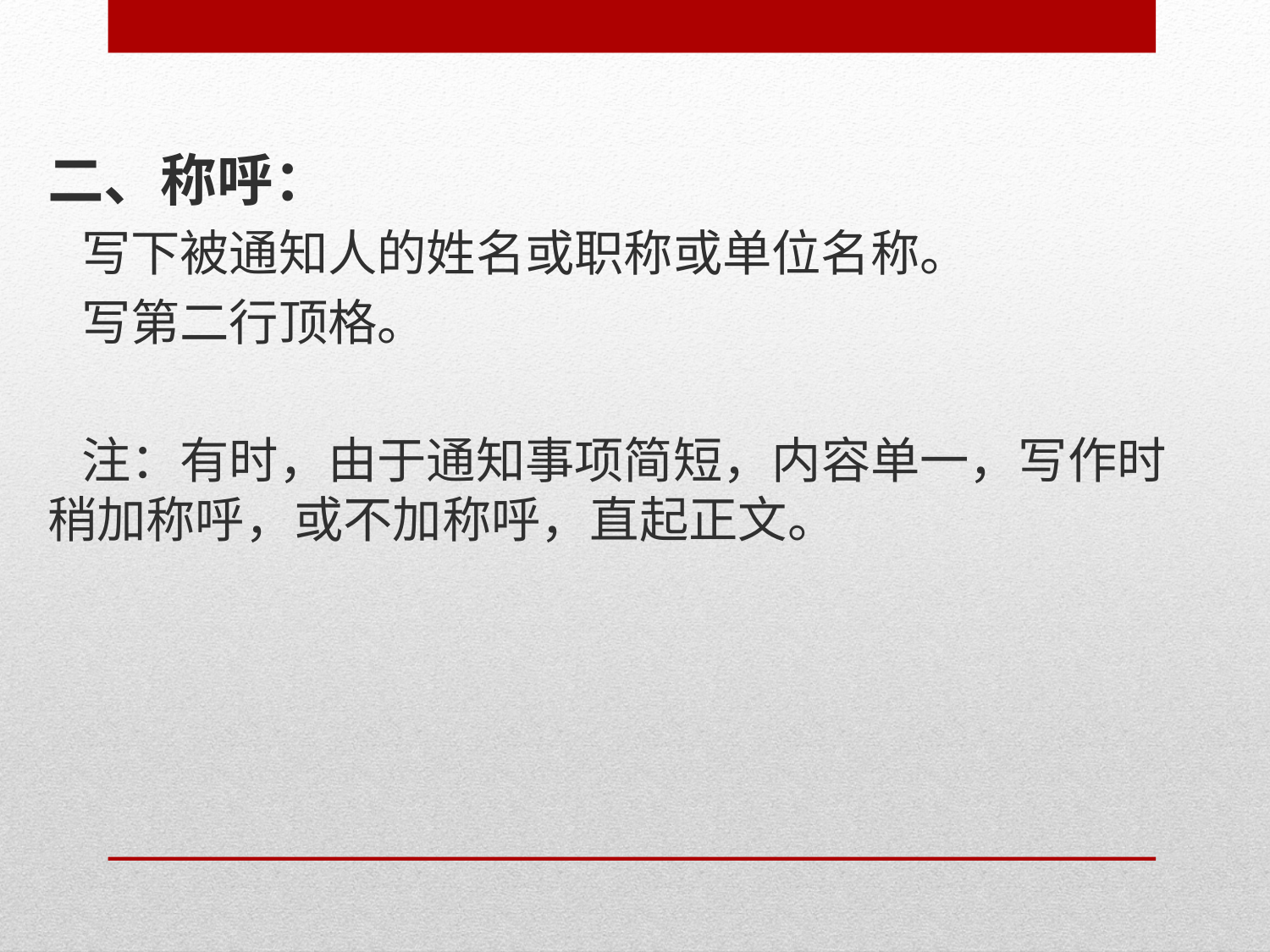

二、称呼：
  写下被通知人的姓名或职称或单位名称。
  写第二行顶格。

  注：有时，由于通知事项简短，内容单一，写作时稍加称呼，或不加称呼，直起正文。